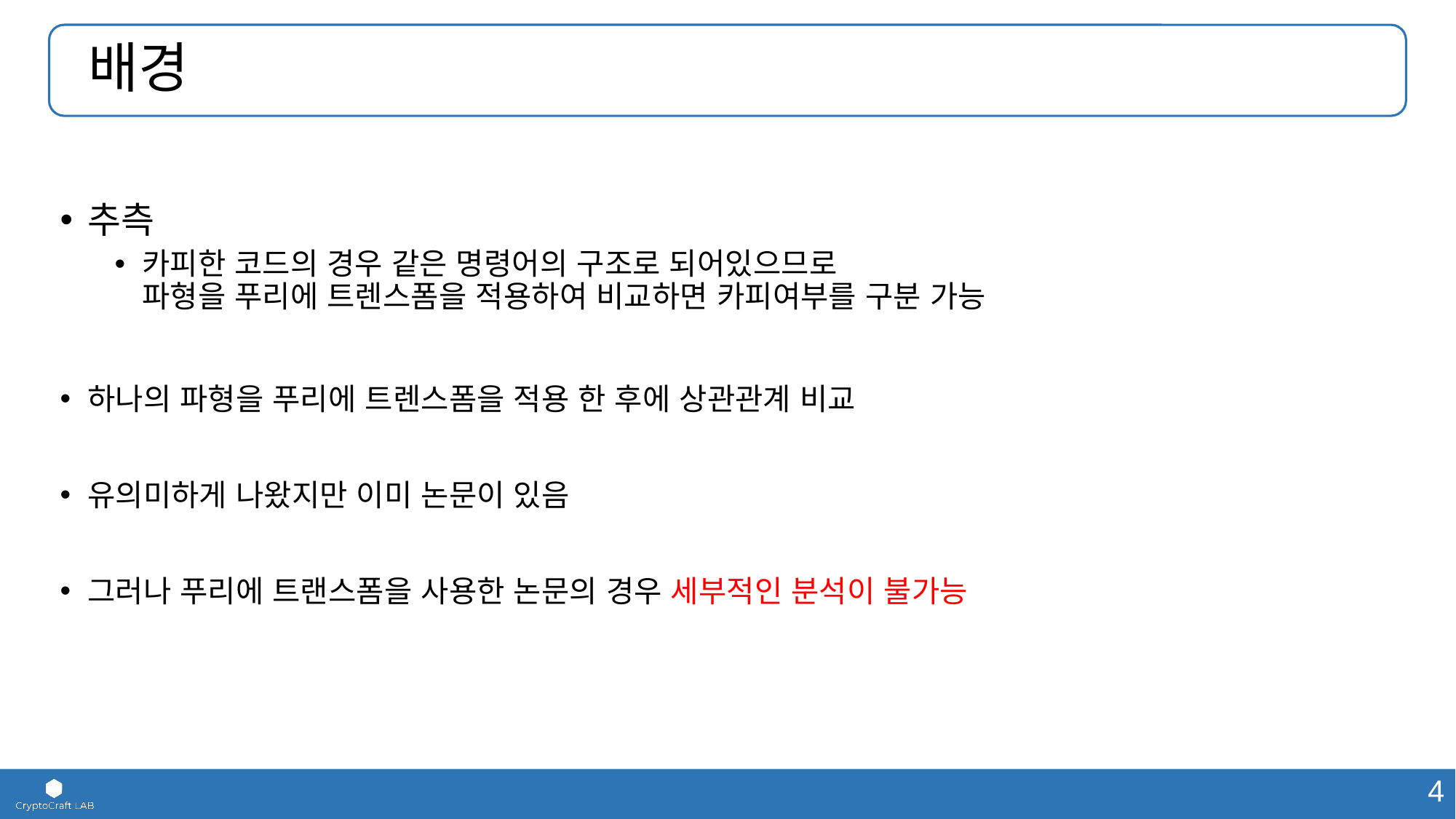

# 배경

추측
카피한 코드의 경우 같은 명령어의 구조로 되어있으므로
파형을 푸리에 트렌스폼을 적용하여 비교하면 카피여부를 구분 가능

하나의 파형을 푸리에 트렌스폼을 적용 한 후에 상관관계 비교

유의미하게 나왔지만 이미 논문이 있음

그러나 푸리에 트랜스폼을 사용한 논문의 경우 세부적인 분석이 불가능